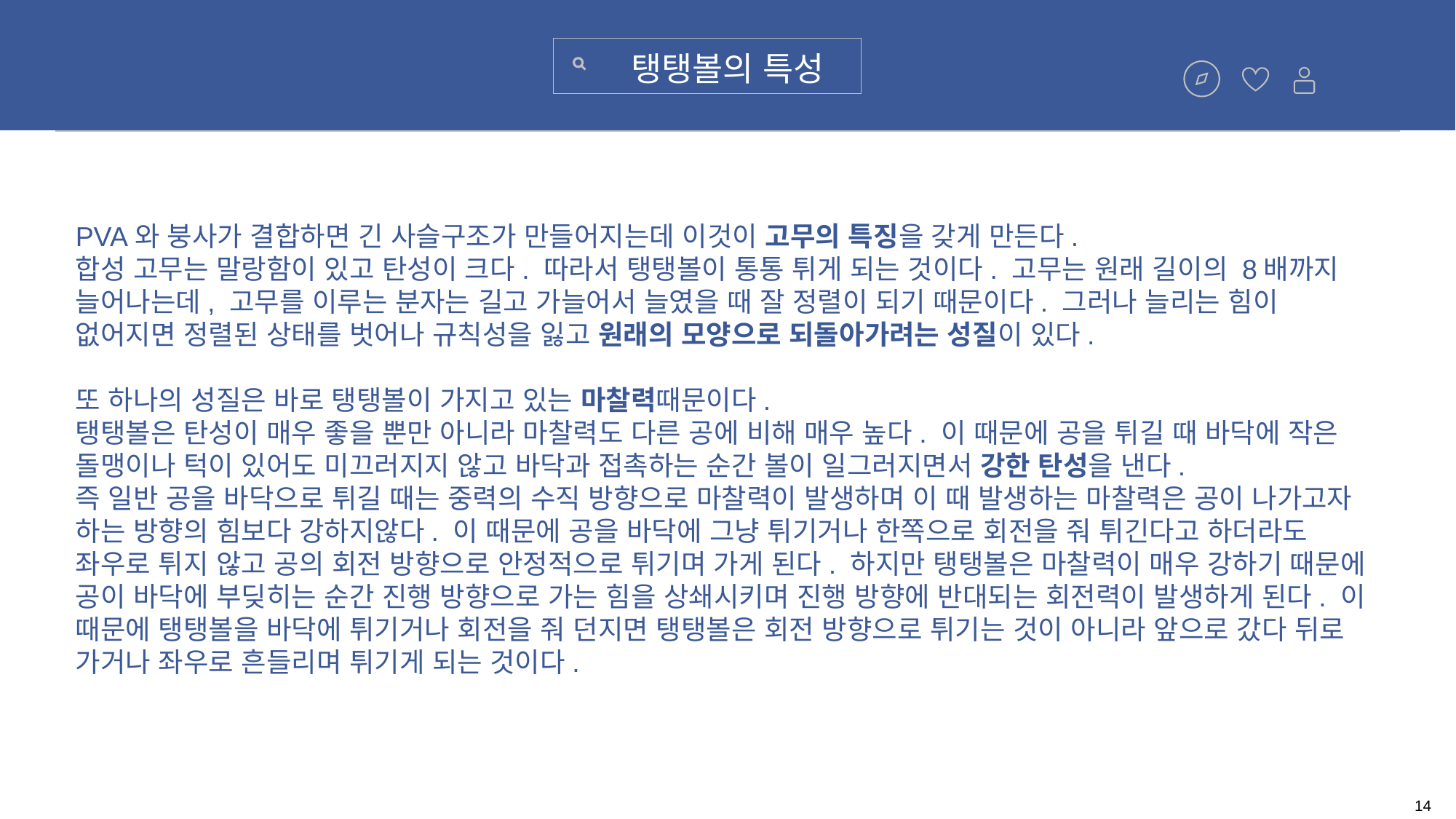

탱탱볼의 특성

PVA와 붕사가 결합하면 긴 사슬구조가 만들어지는데 이것이 고무의 특징을 갖게 만든다.
합성 고무는 말랑함이 있고 탄성이 크다. 따라서 탱탱볼이 통통 튀게 되는 것이다. 고무는 원래 길이의 8배까지 늘어나는데, 고무를 이루는 분자는 길고 가늘어서 늘였을 때 잘 정렬이 되기 때문이다. 그러나 늘리는 힘이 없어지면 정렬된 상태를 벗어나 규칙성을 잃고 원래의 모양으로 되돌아가려는 성질이 있다.

또 하나의 성질은 바로 탱탱볼이 가지고 있는 마찰력때문이다.
탱탱볼은 탄성이 매우 좋을 뿐만 아니라 마찰력도 다른 공에 비해 매우 높다. 이 때문에 공을 튀길 때 바닥에 작은 돌맹이나 턱이 있어도 미끄러지지 않고 바닥과 접촉하는 순간 볼이 일그러지면서 강한 탄성을 낸다.
즉 일반 공을 바닥으로 튀길 때는 중력의 수직 방향으로 마찰력이 발생하며 이 때 발생하는 마찰력은 공이 나가고자 하는 방향의 힘보다 강하지않다. 이 때문에 공을 바닥에 그냥 튀기거나 한쪽으로 회전을 줘 튀긴다고 하더라도 좌우로 튀지 않고 공의 회전 방향으로 안정적으로 튀기며 가게 된다. 하지만 탱탱볼은 마찰력이 매우 강하기 때문에 공이 바닥에 부딪히는 순간 진행 방향으로 가는 힘을 상쇄시키며 진행 방향에 반대되는 회전력이 발생하게 된다. 이 때문에 탱탱볼을 바닥에 튀기거나 회전을 줘 던지면 탱탱볼은 회전 방향으로 튀기는 것이 아니라 앞으로 갔다 뒤로 가거나 좌우로 흔들리며 튀기게 되는 것이다.
14